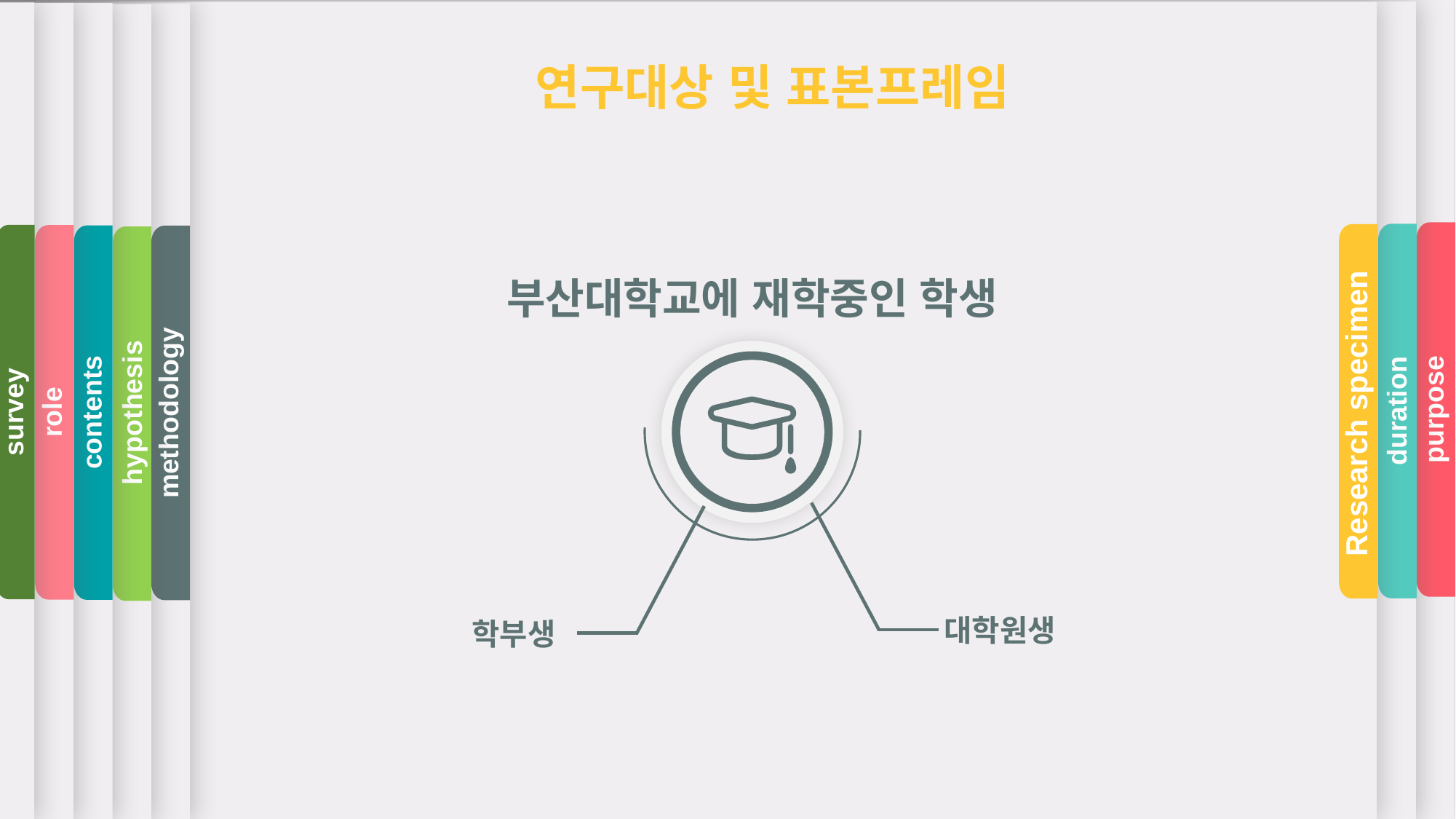

purpose

duration

Research specimen

survey

role

contents

methodology

hypothesis
연구대상 및 표본프레임
부산대학교에 재학중인 학생

대학원생
학부생